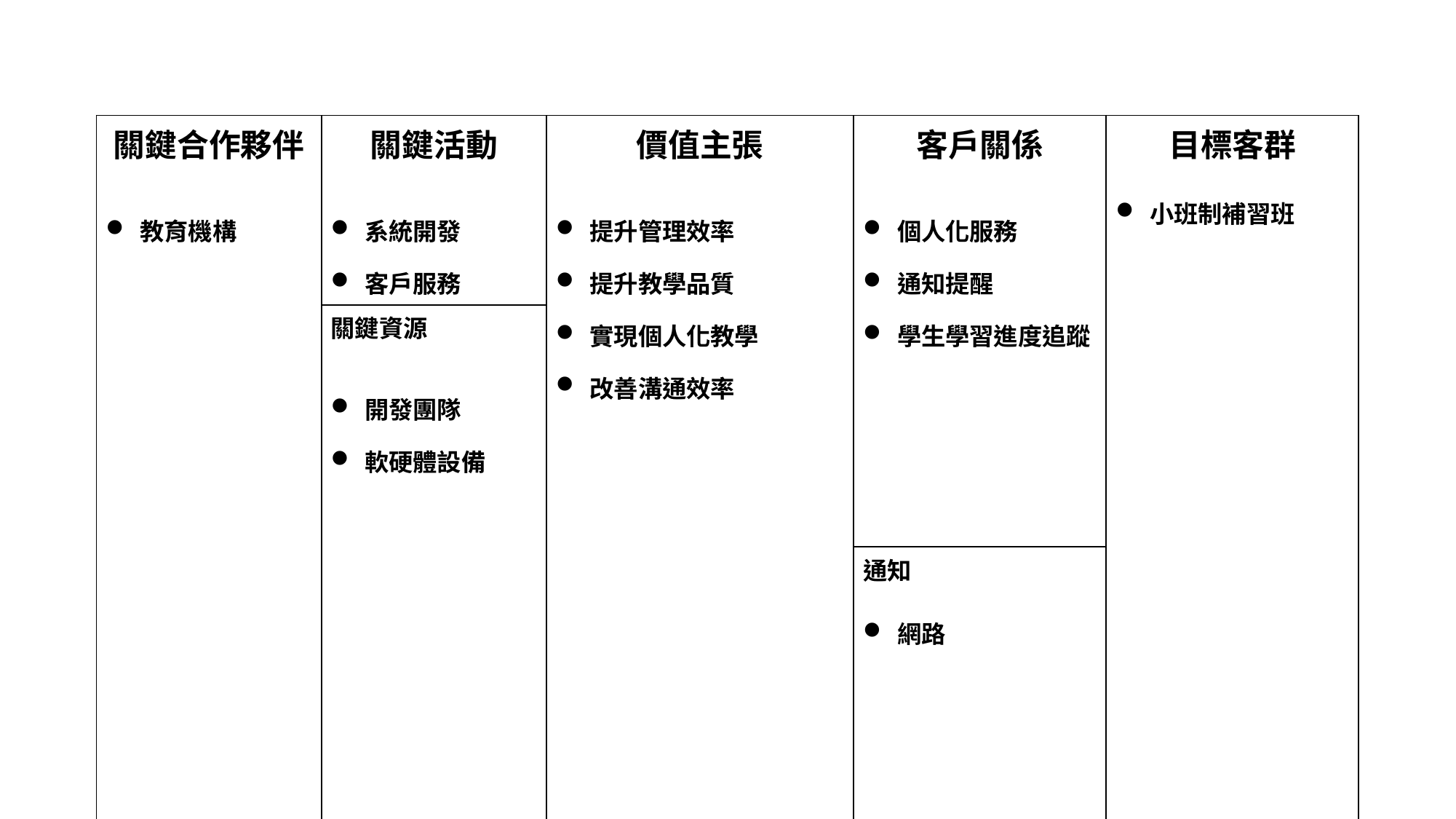

| 關鍵合作夥伴 教育機構 | 關鍵活動 系統開發 客戶服務 | 價值主張 提升管理效率 提升教學品質 實現個人化教學 改善溝通效率 |  | 客戶關係 個人化服務 通知提醒 學生學習進度追蹤 | 目標客群 小班制補習班 |
| --- | --- | --- | --- | --- | --- |
|  | 關鍵資源 開發團隊 軟硬體設備 |  |  | 通知 網路 |  |
|  |  |  |  | 通知 網路 |  |
| 成本結構 開發成本 運營成本 維護成本 |  |  | 收益流 系統訂閱費用 |  |  |